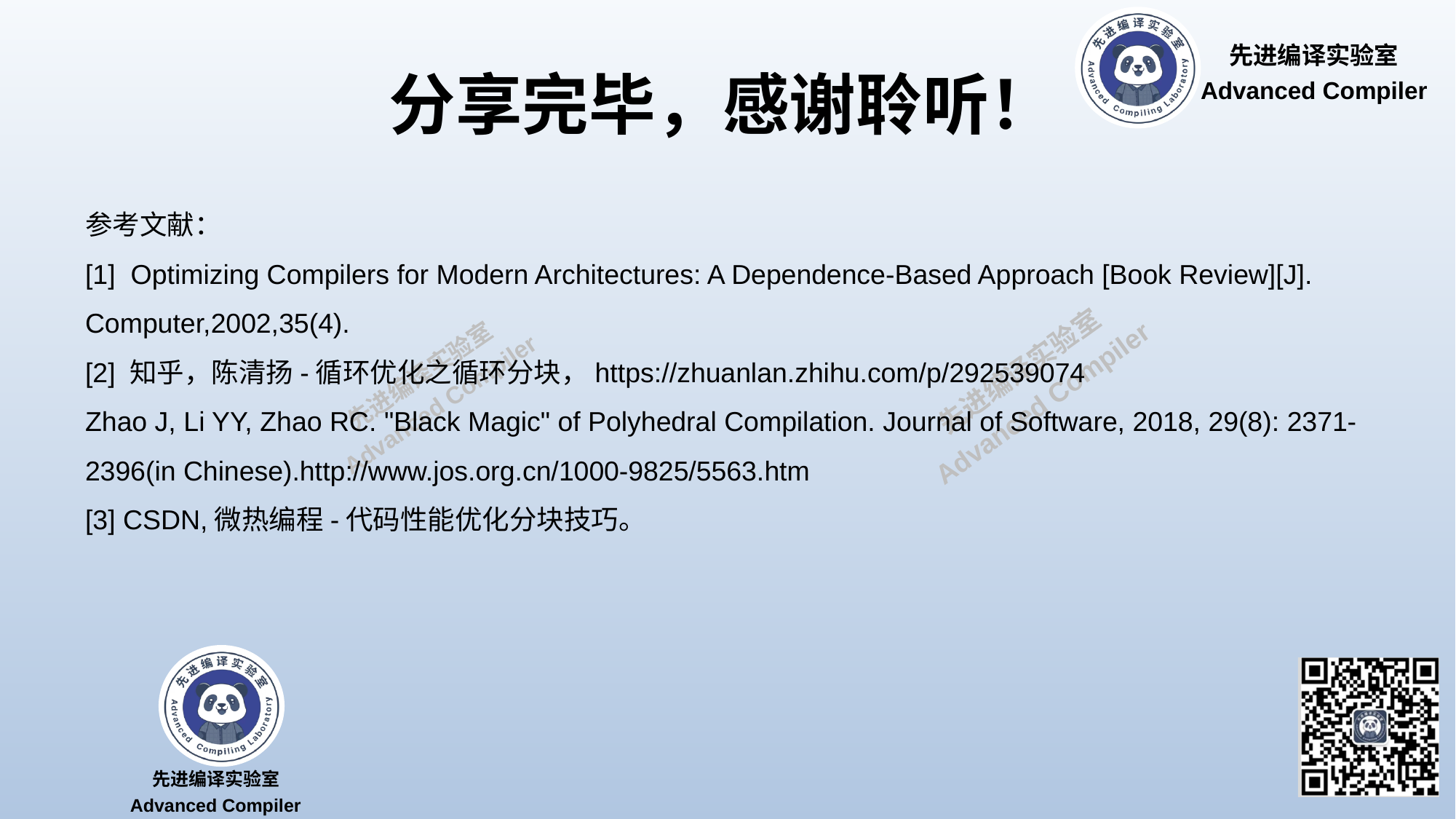

分享完毕，感谢聆听！
参考文献：
[1]  Optimizing Compilers for Modern Architectures: A Dependence-Based Approach [Book Review][J]. Computer,2002,35(4).
[2] 知乎，陈清扬-循环优化之循环分块，https://zhuanlan.zhihu.com/p/292539074
Zhao J, Li YY, Zhao RC. "Black Magic" of Polyhedral Compilation. Journal of Software, 2018, 29(8): 2371-2396(in Chinese).http://www.jos.org.cn/1000-9825/5563.htm
[3] CSDN,微热编程-代码性能优化分块技巧。